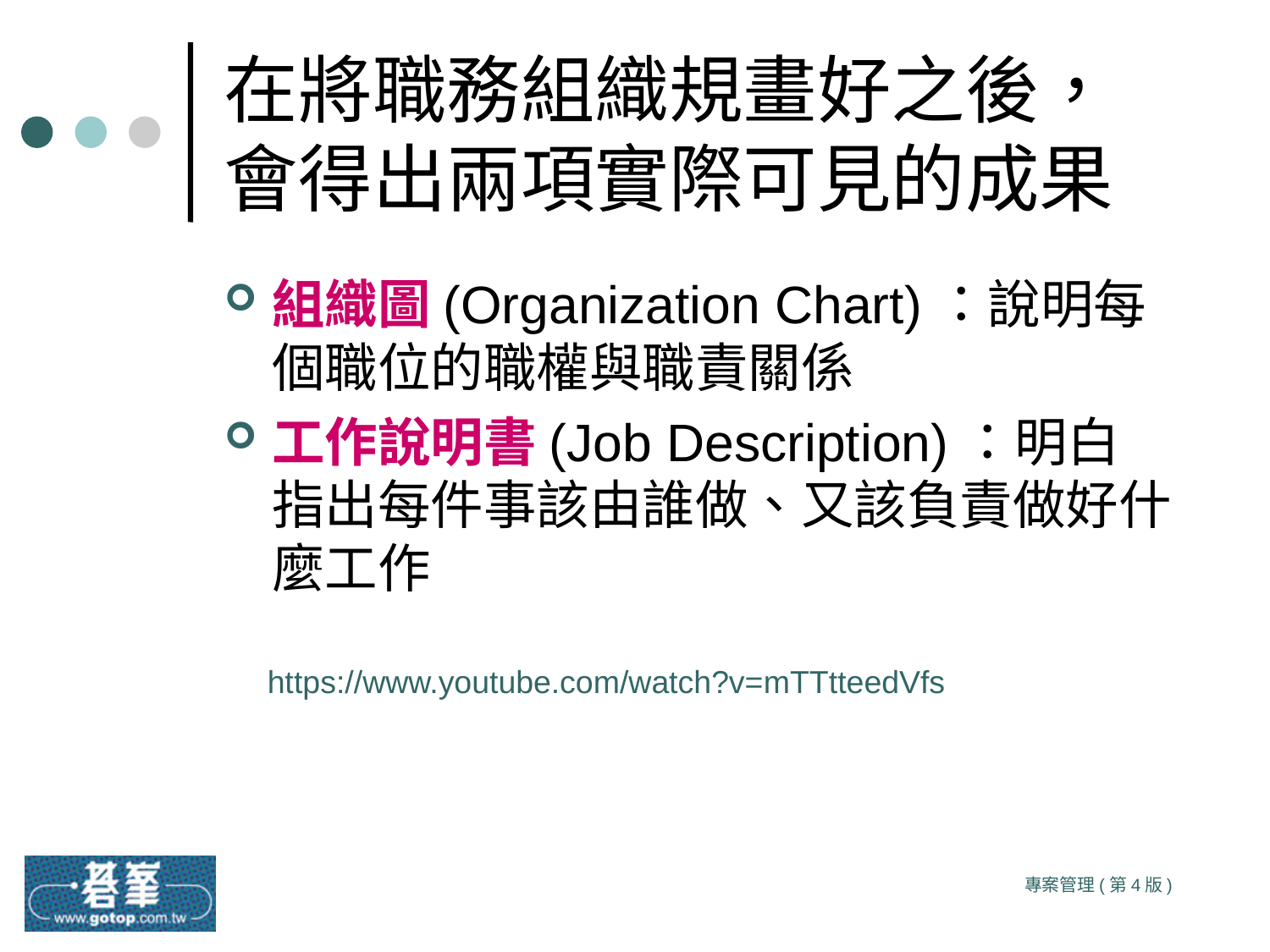

# 在將職務組織規畫好之後，會得出兩項實際可見的成果
組織圖(Organization Chart)：說明每個職位的職權與職責關係
工作說明書(Job Description)：明白指出每件事該由誰做、又該負責做好什麼工作
https://www.youtube.com/watch?v=mTTtteedVfs
專案管理(第4版)